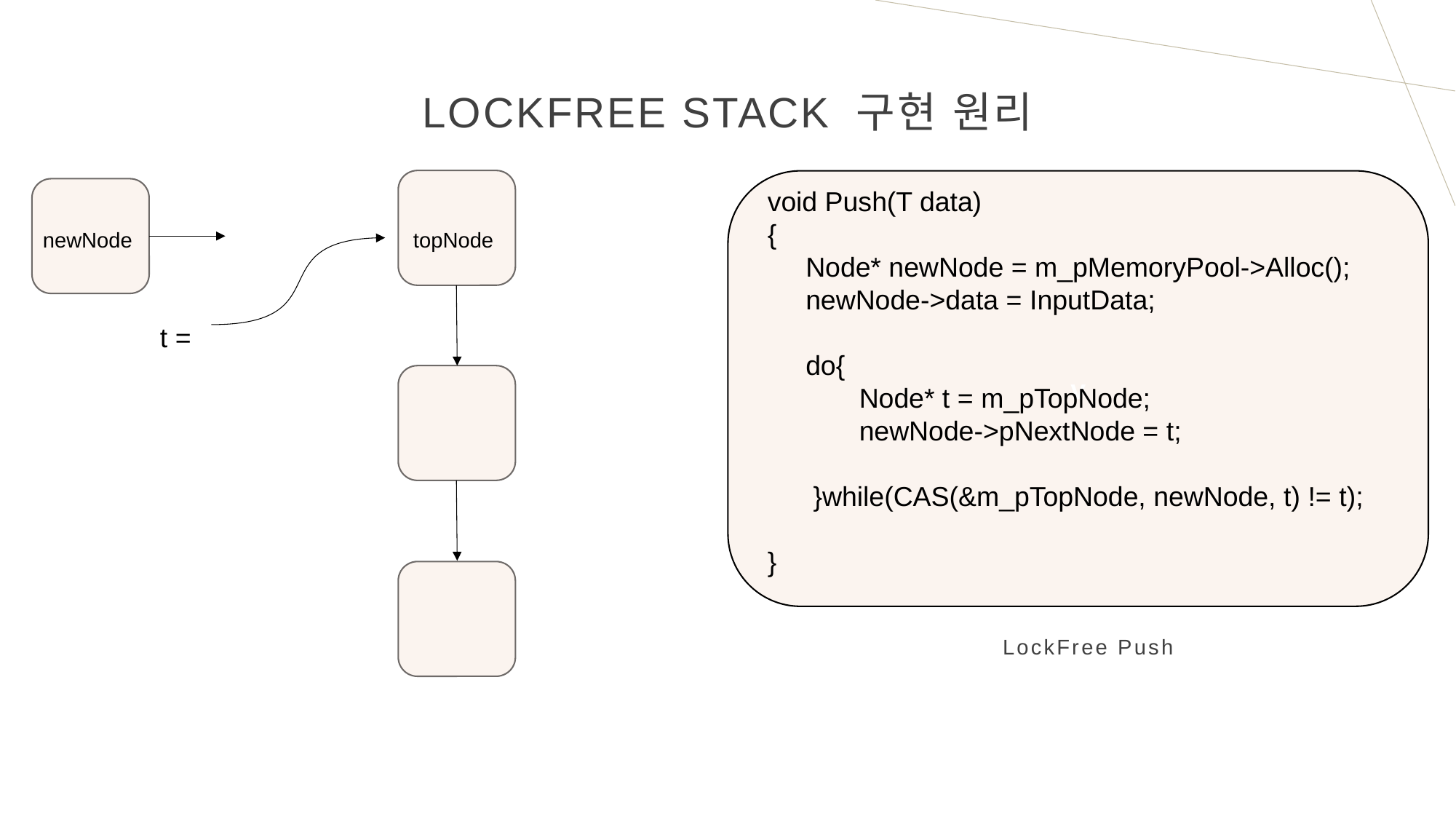

# LOCKFREE STACK 구현 원리

v
void Push(T data)
{
     Node* newNode = m_pMemoryPool->Alloc();
     newNode->data = InputData;

     do{
            Node* t = m_pTopNode;
            newNode->pNextNode = t;

      }while(CAS(&m_pTopNode, newNode, t) != t);

}

newNode
topNode
t =

LockFree Push